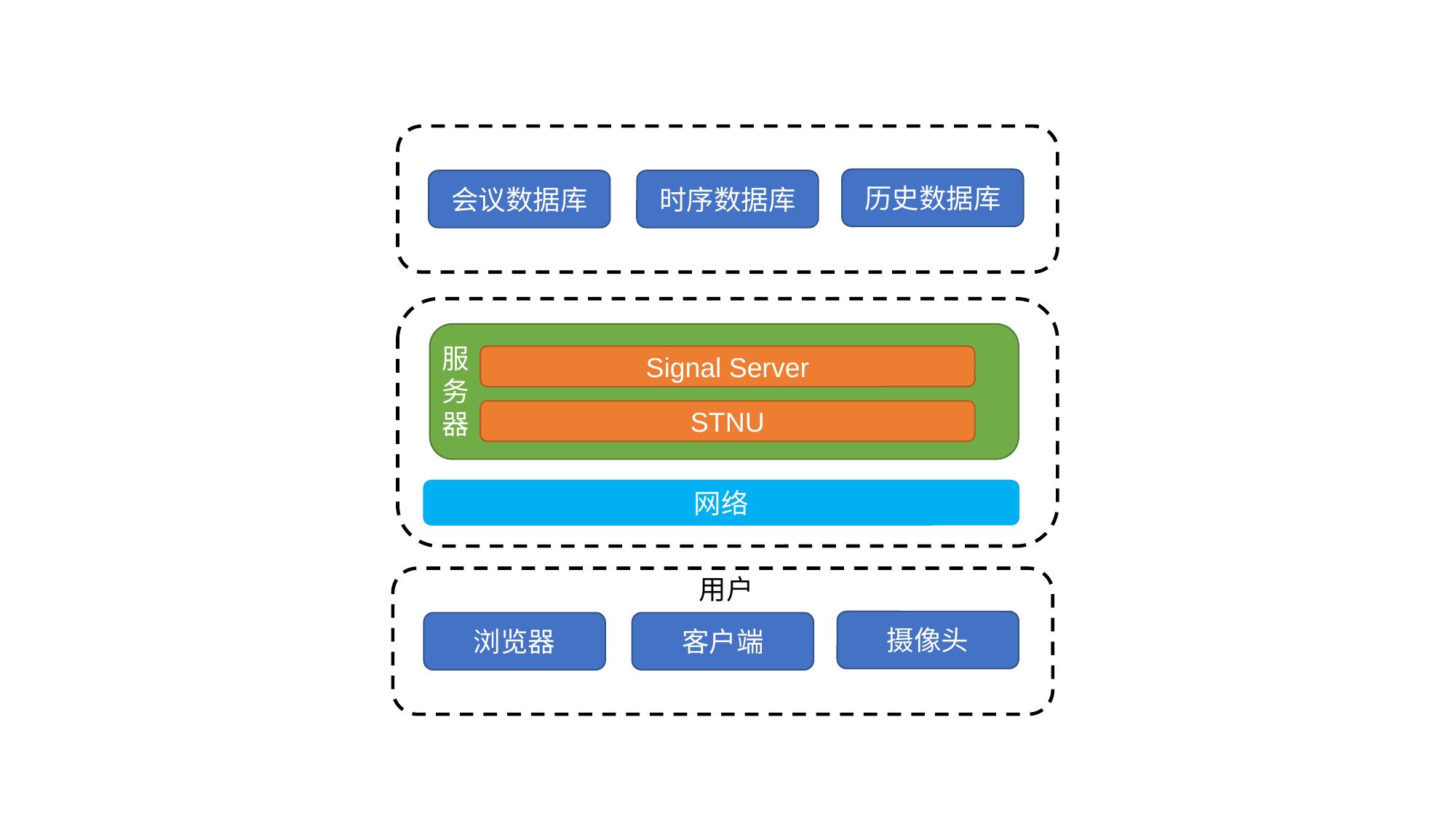

历史数据库
会议数据库
时序数据库

服务器
Signal Server
STNU
网络
用户

摄像头
浏览器
客户端